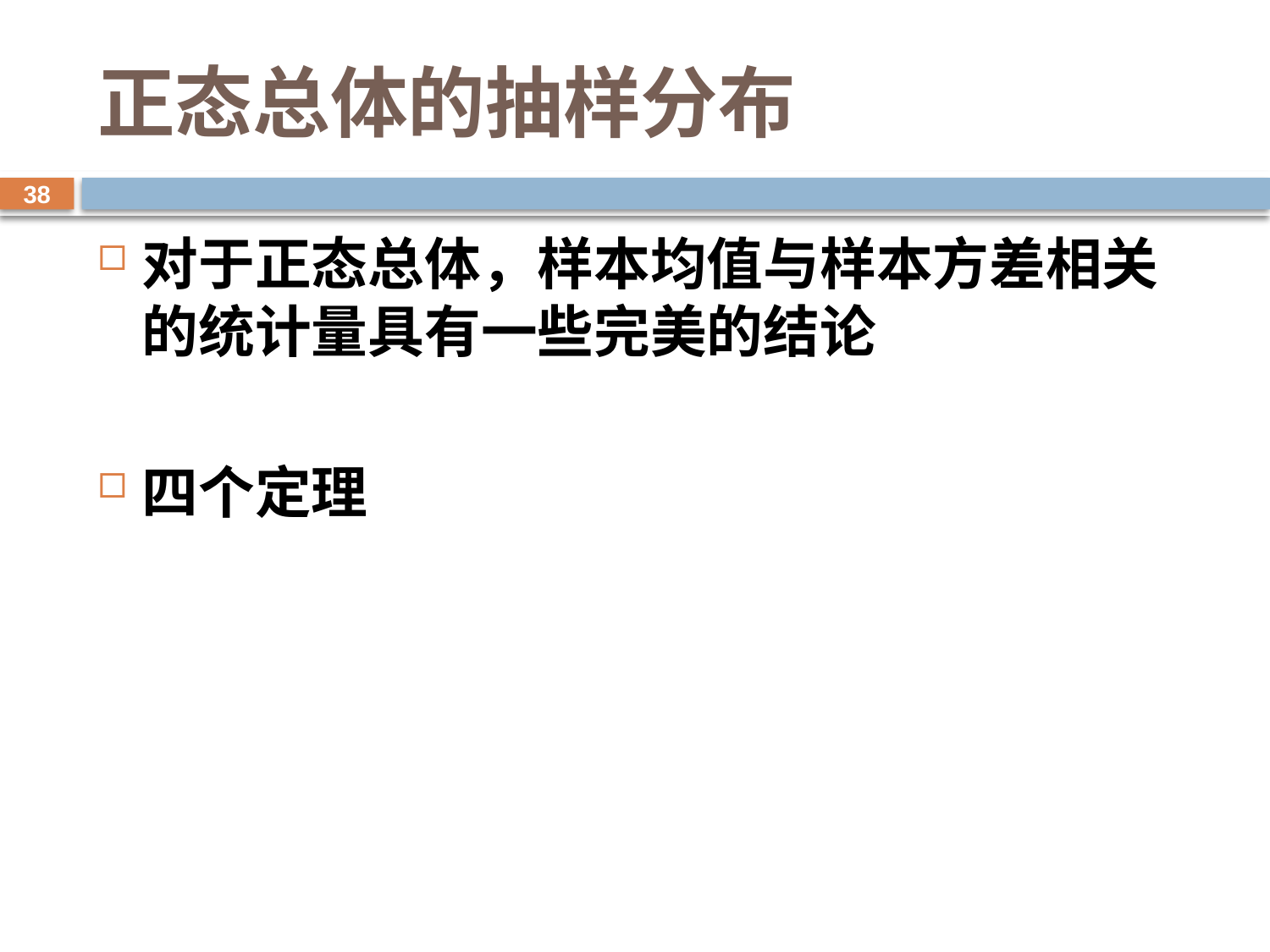

# 正态总体的抽样分布
38
对于正态总体，样本均值与样本方差相关的统计量具有一些完美的结论

四个定理